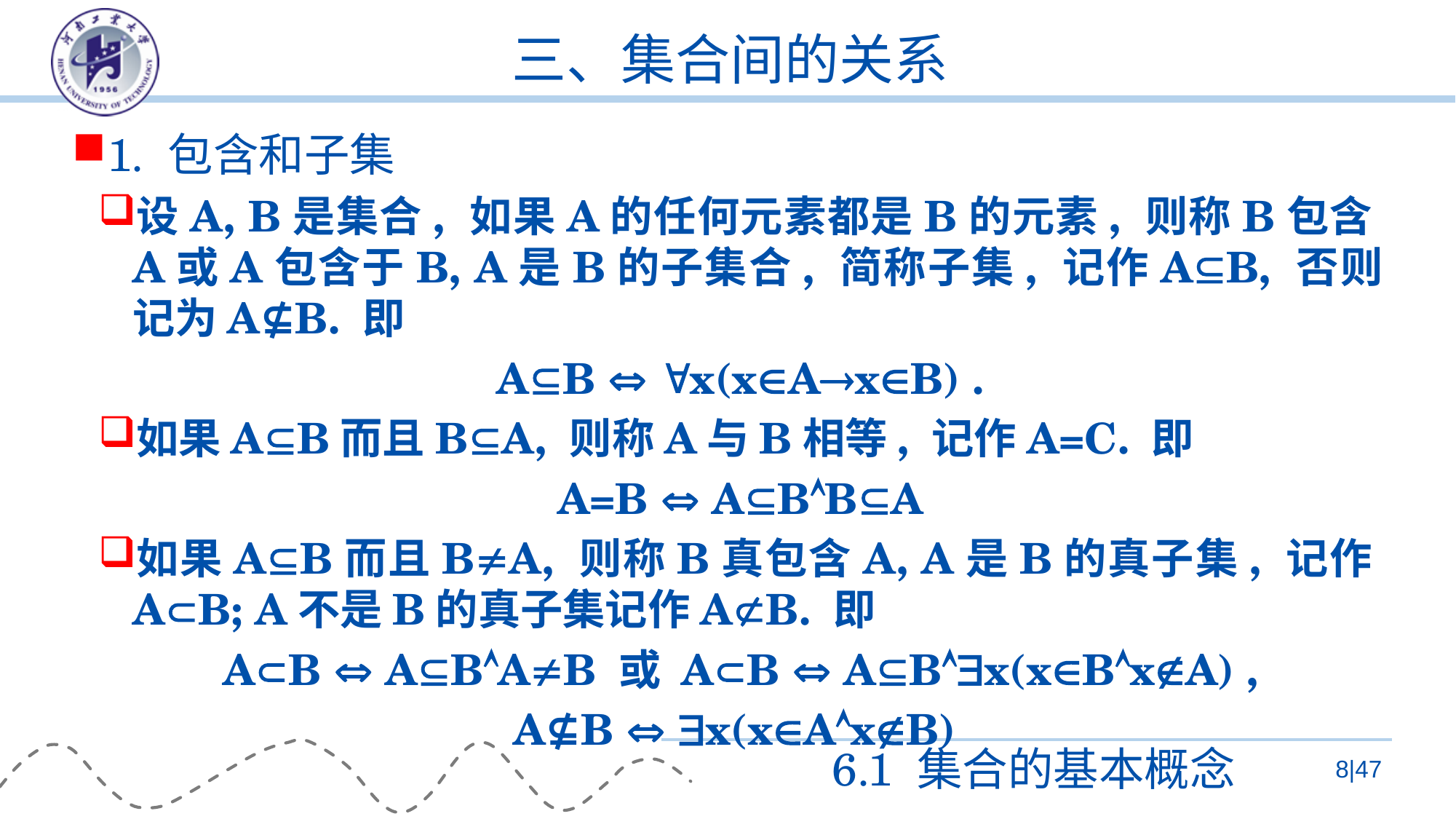

# 三、集合间的关系
1. 包含和子集
设A, B是集合, 如果A的任何元素都是B的元素, 则称B包含A或A包含于B, A是B的子集合, 简称子集, 记作A⊆B, 否则记为A⊈B. 即
A⊆B ⇔ ∀x(x∈A→x∈B) .
如果A⊆B而且B⊆A, 则称A与B相等, 记作A=C. 即
A=B ⇔ A⊆B∧B⊆A
如果A⊆B而且B≠A, 则称B真包含A, A是B的真子集, 记作A⊂B; A不是B的真子集记作A⊄B. 即
A⊂B ⇔ A⊆B∧A≠B 或 A⊂B ⇔ A⊆B∧∃x(x∈B∧x∉A) ,
A⊈B ⇔ ∃x(x∈A∧x∉B)
6.1 集合的基本概念
8|47